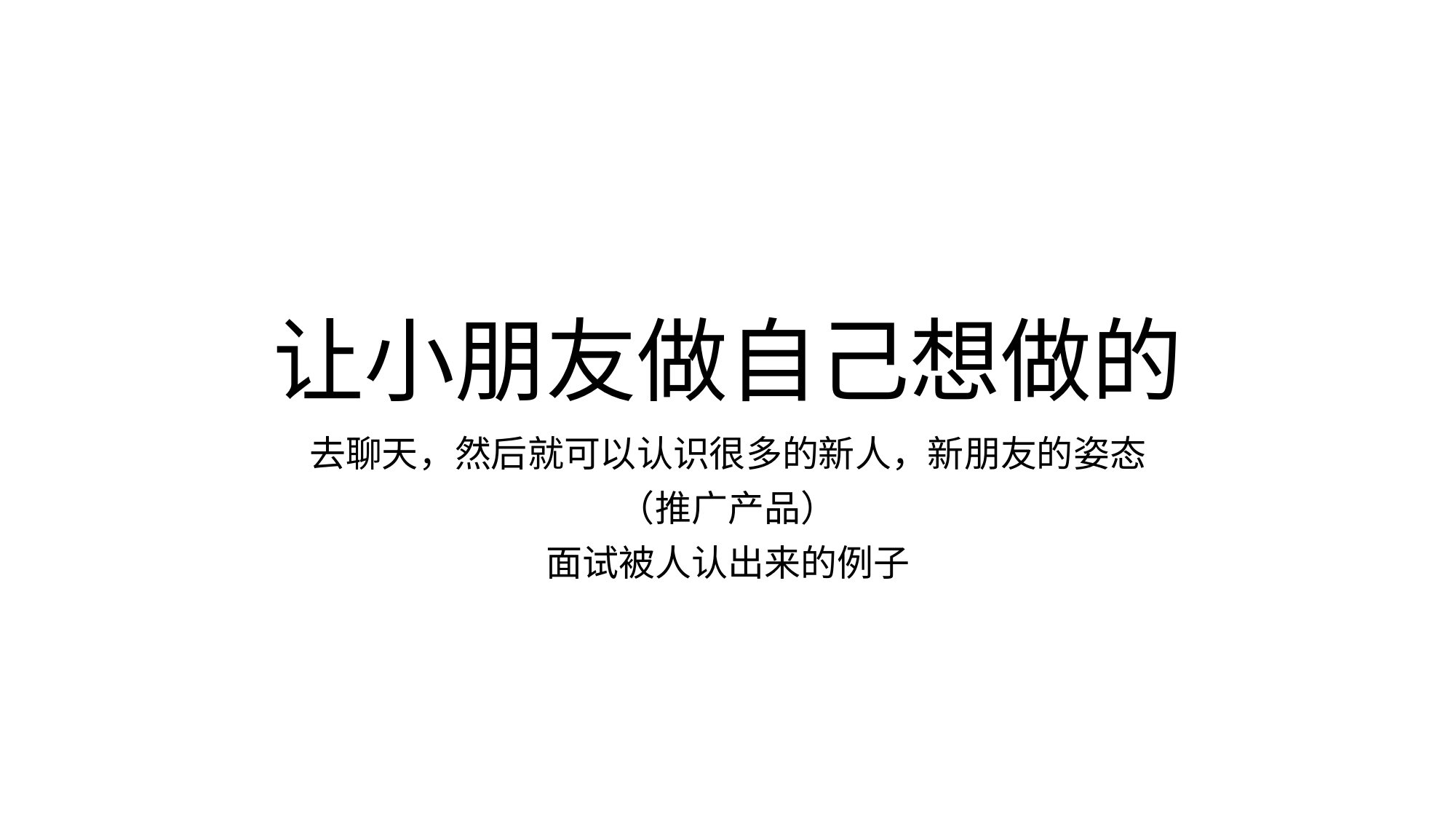

# 让小朋友做自己想做的
去聊天，然后就可以认识很多的新人，新朋友的姿态
（推广产品）
面试被人认出来的例子